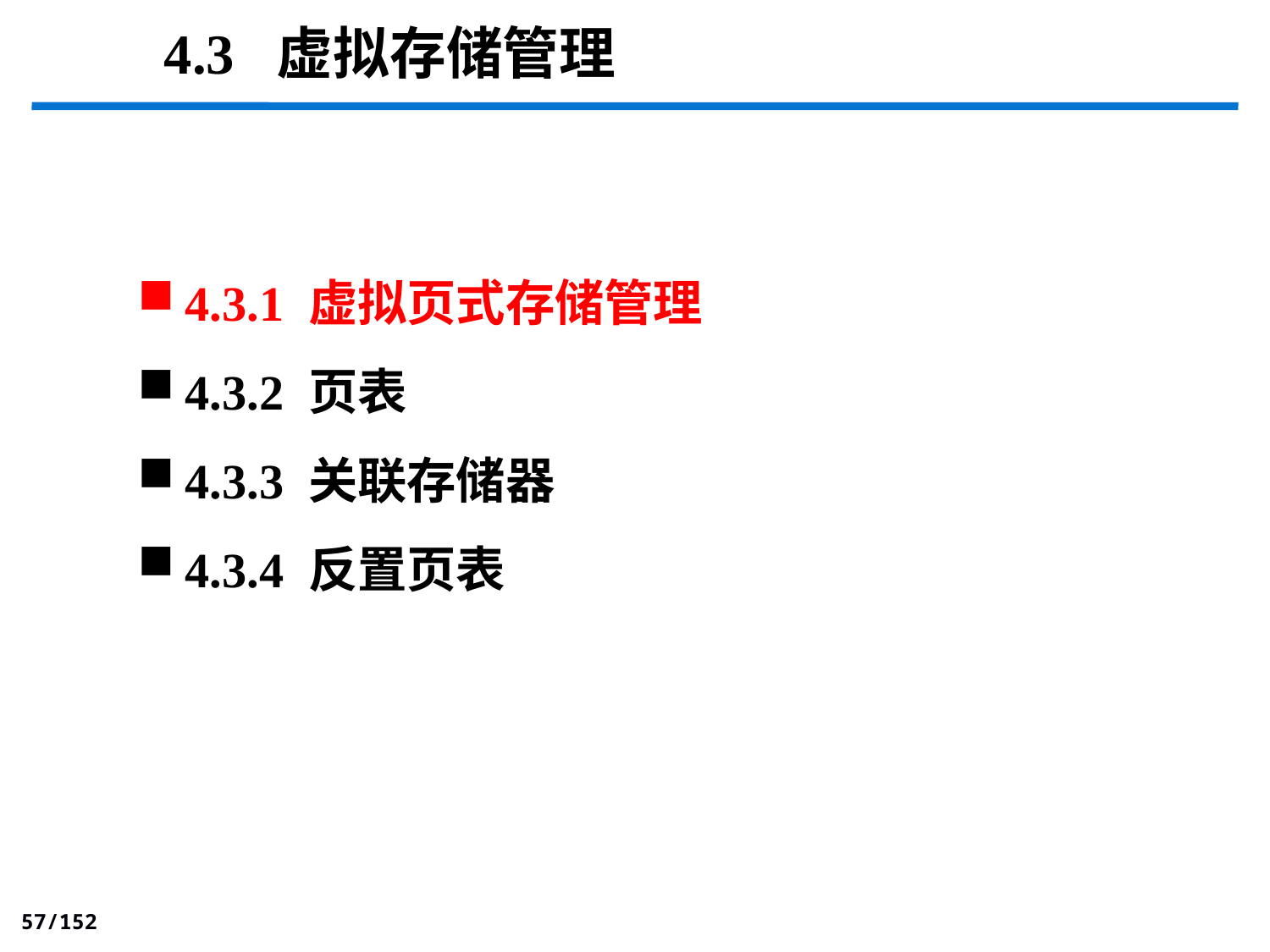

4.3  虚拟存储管理
4.3.1 虚拟页式存储管理
4.3.2 页表
4.3.3 关联存储器
4.3.4 反置页表